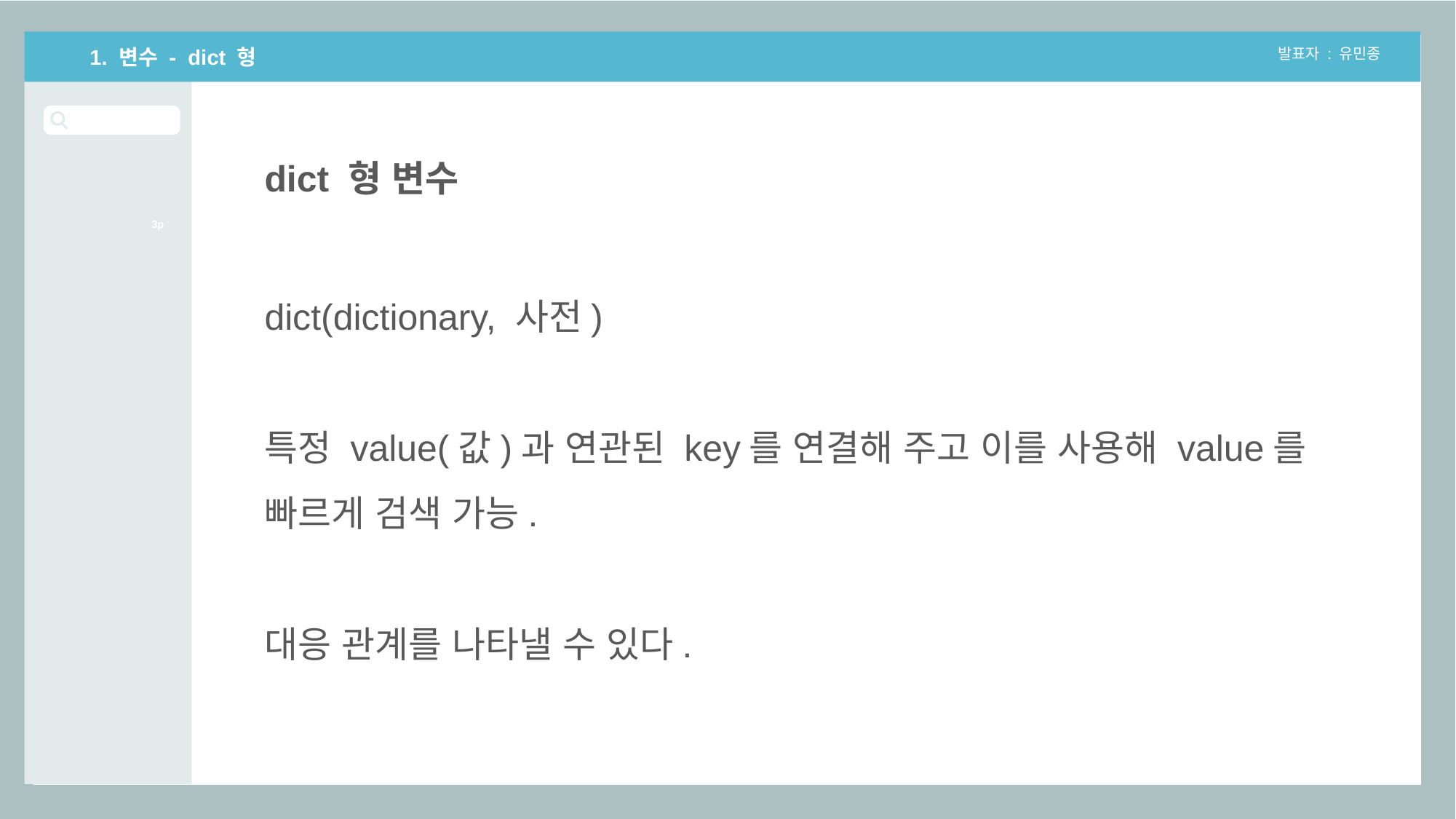

1. 변수 -  dict 형
발표자 : 유민종

dict 형 변수
3p
dict(dictionary, 사전)

특정 value(값)과 연관된 key를 연결해 주고 이를 사용해 value를 빠르게 검색 가능.

대응 관계를 나타낼 수 있다.